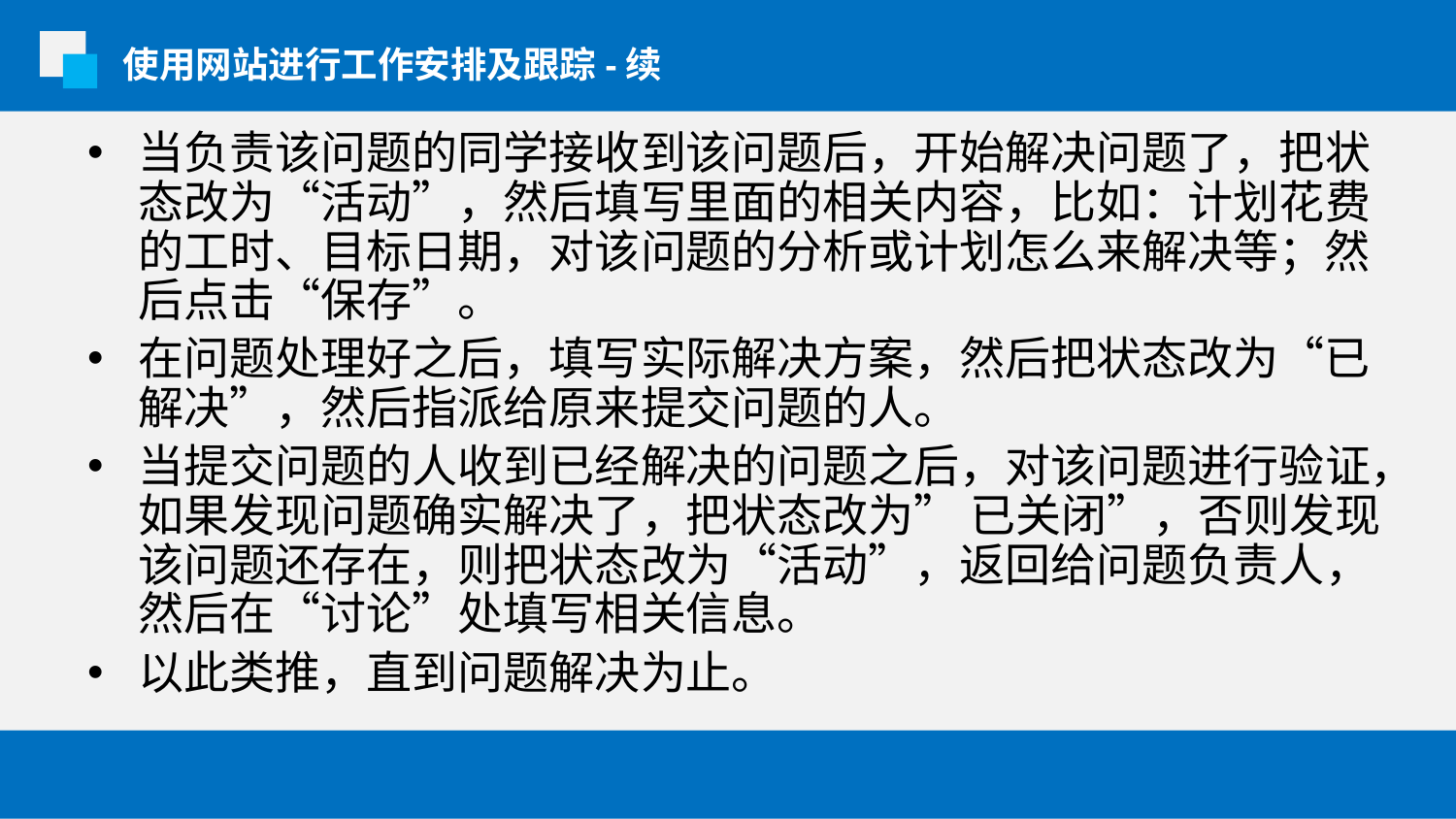

使用网站进行工作安排及跟踪-续

当负责该问题的同学接收到该问题后，开始解决问题了，把状态改为“活动”，然后填写里面的相关内容，比如：计划花费的工时、目标日期，对该问题的分析或计划怎么来解决等；然后点击“保存”。
在问题处理好之后，填写实际解决方案，然后把状态改为“已解决”，然后指派给原来提交问题的人。
当提交问题的人收到已经解决的问题之后，对该问题进行验证，如果发现问题确实解决了，把状态改为” 已关闭”，否则发现该问题还存在，则把状态改为“活动”，返回给问题负责人，然后在“讨论”处填写相关信息。
以此类推，直到问题解决为止。